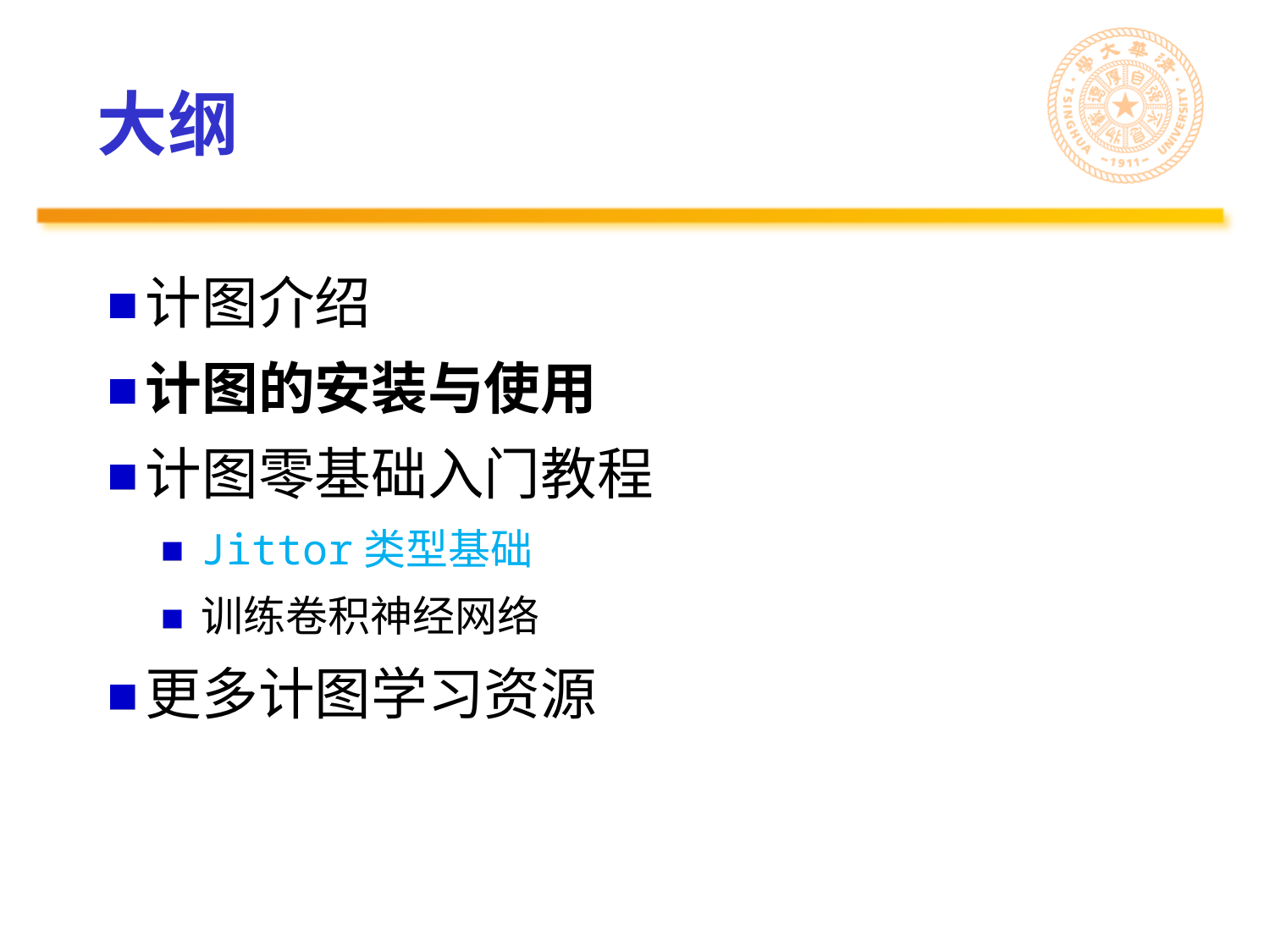

# 大纲
计图介绍
计图的安装与使用
计图零基础入门教程
Jittor类型基础
训练卷积神经网络
更多计图学习资源